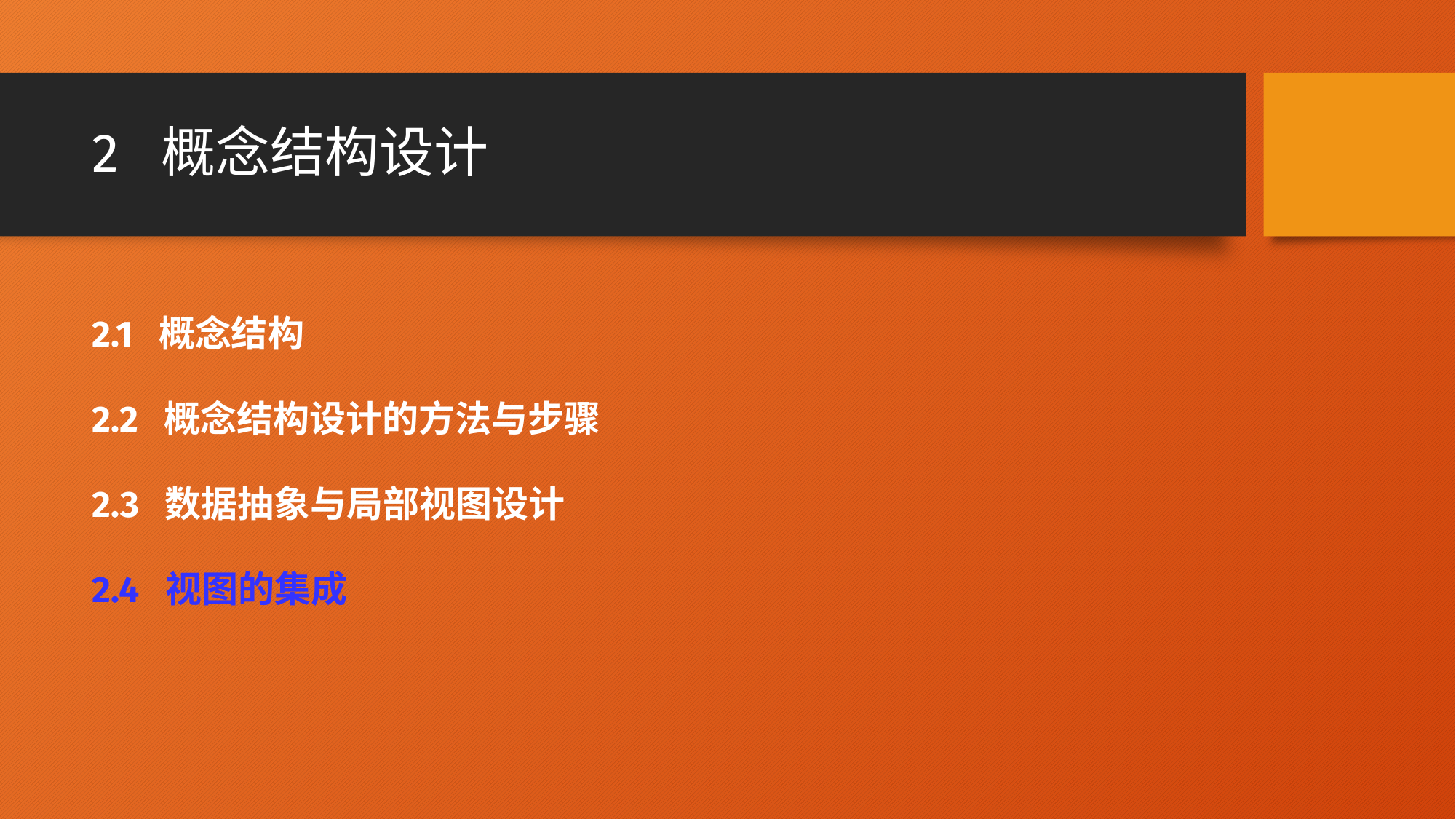

# 2  概念结构设计
2.1  概念结构
2.2  概念结构设计的方法与步骤
2.3  数据抽象与局部视图设计
2.4  视图的集成